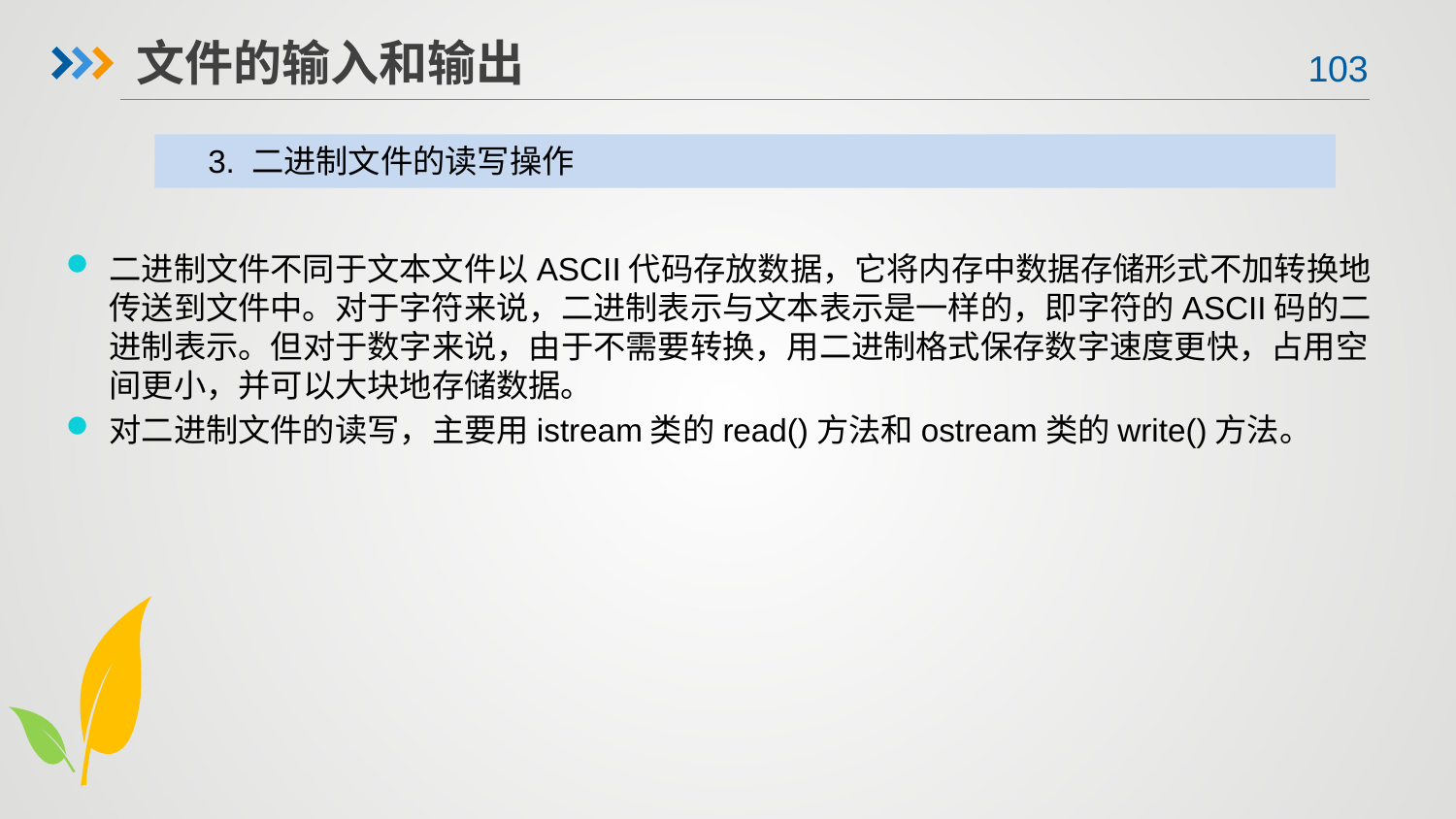

文件的输入和输出

3. 二进制文件的读写操作
二进制文件不同于文本文件以ASCII代码存放数据，它将内存中数据存储形式不加转换地传送到文件中。对于字符来说，二进制表示与文本表示是一样的，即字符的ASCII码的二进制表示。但对于数字来说，由于不需要转换，用二进制格式保存数字速度更快，占用空间更小，并可以大块地存储数据。
对二进制文件的读写，主要用istream类的read()方法和ostream类的write()方法。